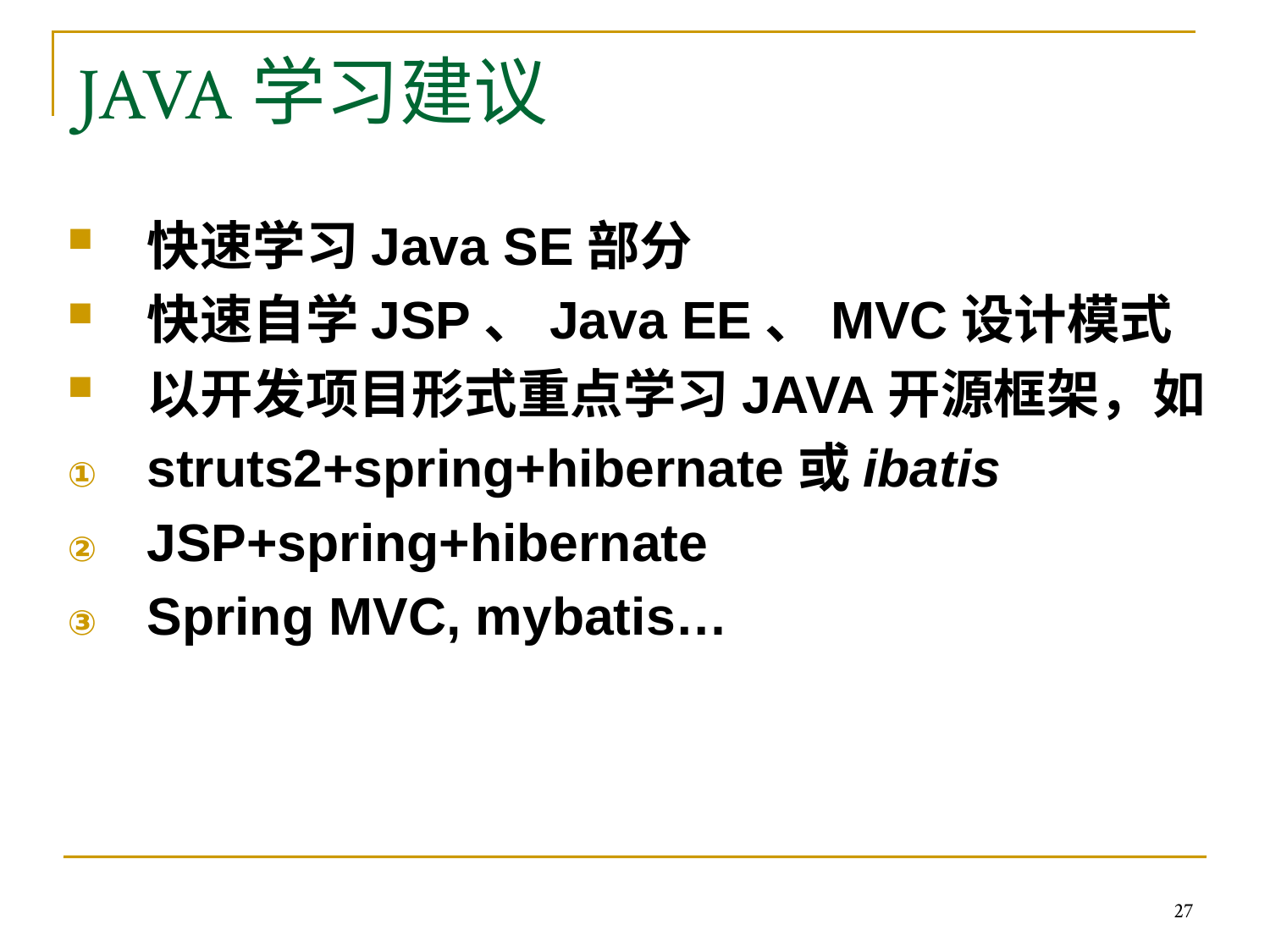

# JAVA学习建议
快速学习Java SE部分
快速自学JSP、Java EE、MVC设计模式
以开发项目形式重点学习JAVA开源框架，如
struts2+spring+hibernate或ibatis
JSP+spring+hibernate
Spring MVC, mybatis…
27